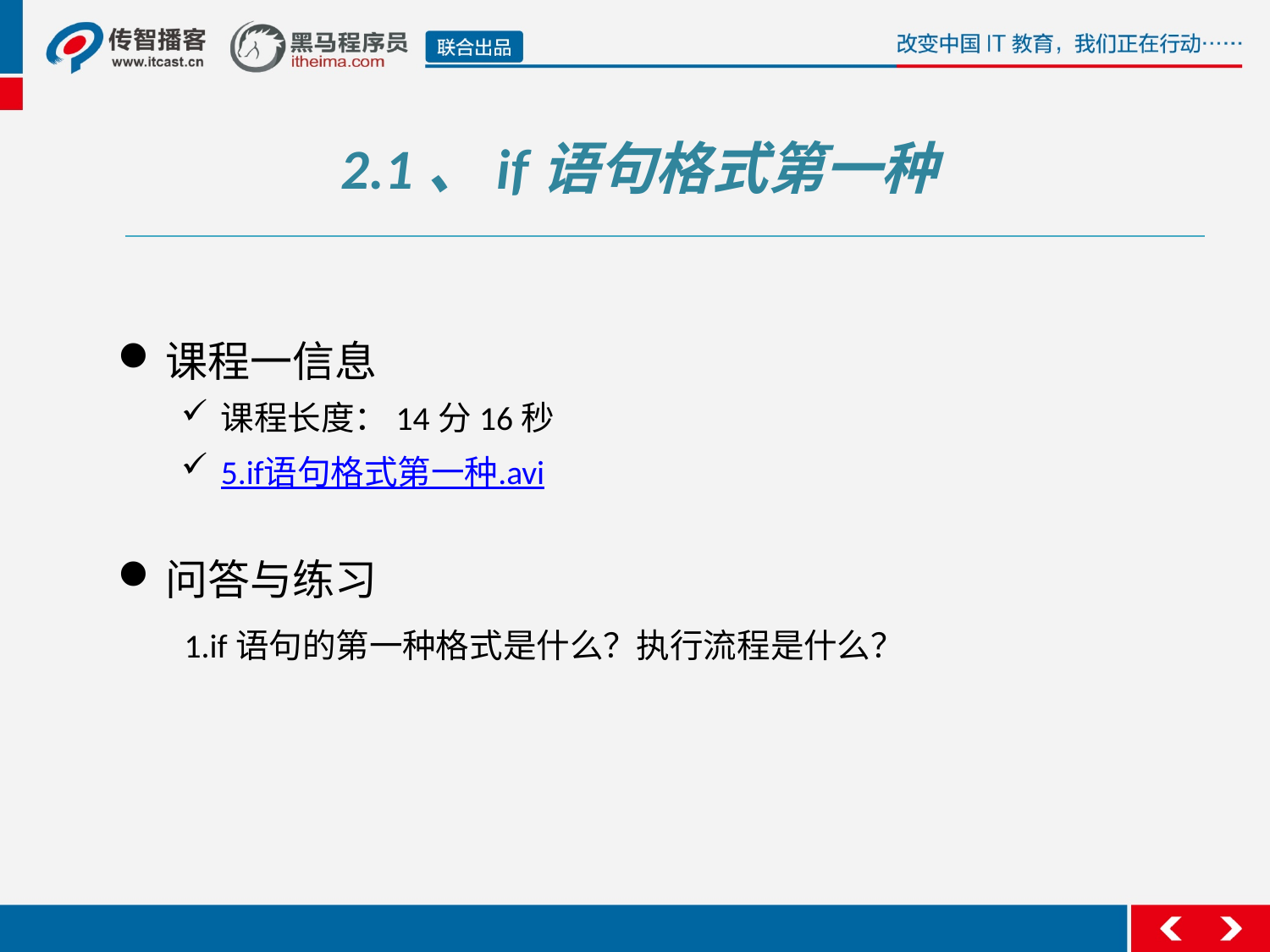

2.1、if语句格式第一种

课程一信息
课程长度：14分16秒
5.if语句格式第一种.avi

问答与练习
       1.if语句的第一种格式是什么？执行流程是什么？